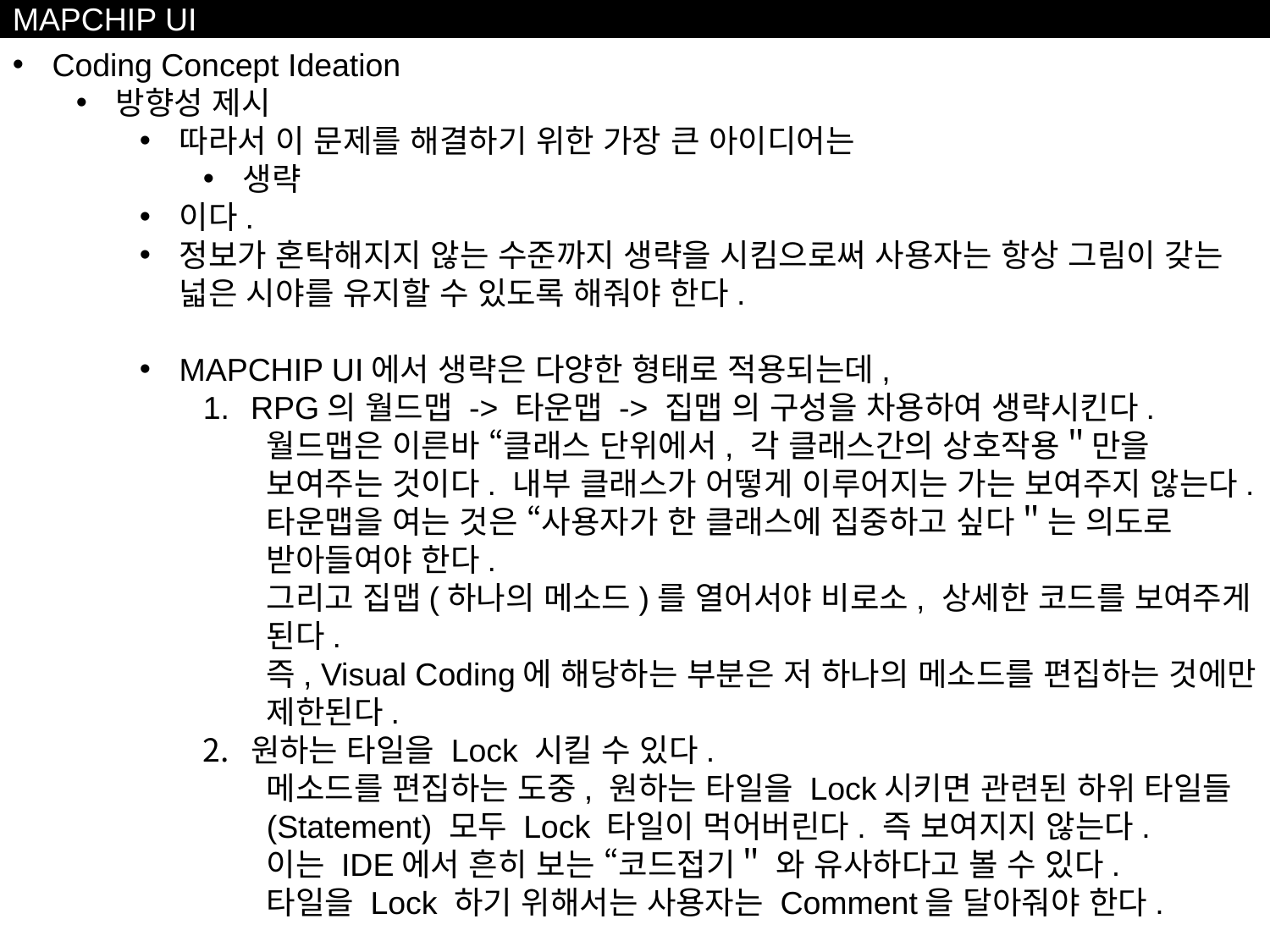

MAPCHIP UI
Coding Concept Ideation
방향성 제시
따라서 이 문제를 해결하기 위한 가장 큰 아이디어는
생략
이다.
정보가 혼탁해지지 않는 수준까지 생략을 시킴으로써 사용자는 항상 그림이 갖는 넓은 시야를 유지할 수 있도록 해줘야 한다.

MAPCHIP UI에서 생략은 다양한 형태로 적용되는데,
RPG의 월드맵 -> 타운맵 -> 집맵 의 구성을 차용하여 생략시킨다.
월드맵은 이른바 “클래스 단위에서, 각 클래스간의 상호작용＂만을 보여주는 것이다. 내부 클래스가 어떻게 이루어지는 가는 보여주지 않는다.
타운맵을 여는 것은 “사용자가 한 클래스에 집중하고 싶다＂는 의도로 받아들여야 한다.
그리고 집맵(하나의 메소드)를 열어서야 비로소, 상세한 코드를 보여주게 된다.
즉, Visual Coding에 해당하는 부분은 저 하나의 메소드를 편집하는 것에만 제한된다.
원하는 타일을 Lock 시킬 수 있다.
메소드를 편집하는 도중, 원하는 타일을 Lock시키면 관련된 하위 타일들(Statement) 모두 Lock 타일이 먹어버린다. 즉 보여지지 않는다.
이는 IDE에서 흔히 보는 “코드접기＂ 와 유사하다고 볼 수 있다.
타일을 Lock 하기 위해서는 사용자는 Comment을 달아줘야 한다.